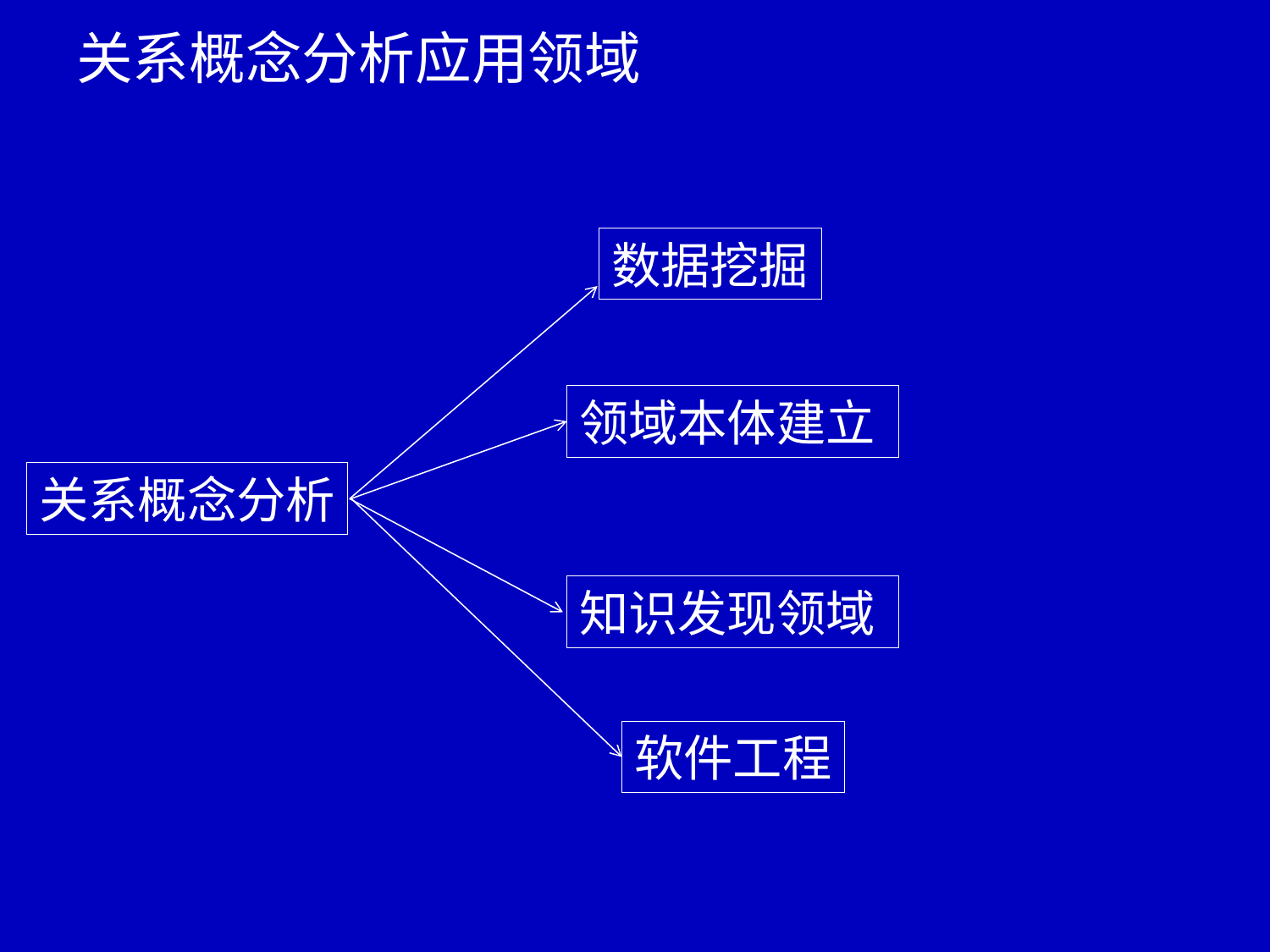

关系概念分析应用领域

数据挖掘
领域本体建立
关系概念分析
知识发现领域
软件工程